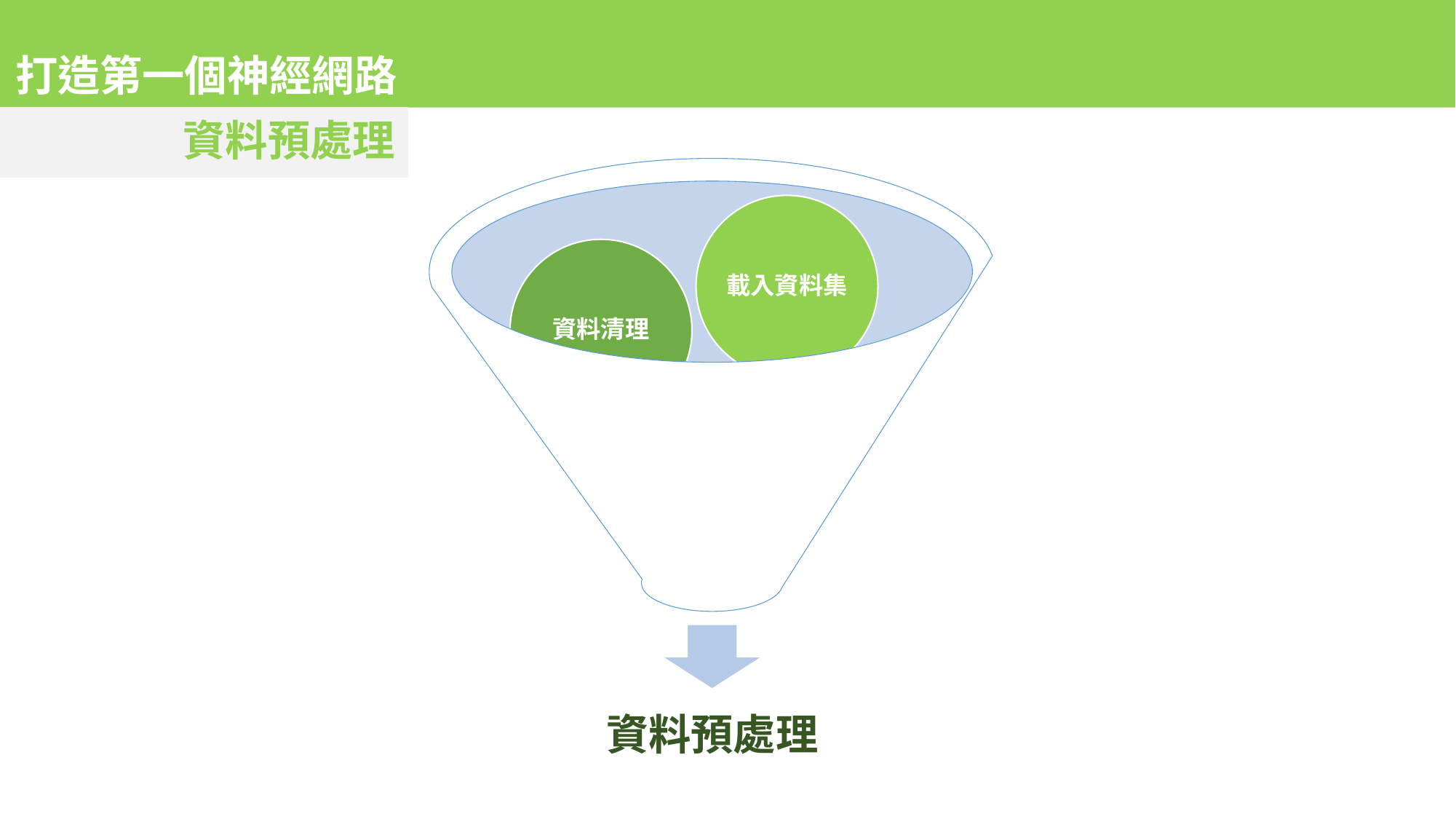

打造第一個神經網路
資料預處理

載入資料集
資料清理
特徵標準化

資料預處理